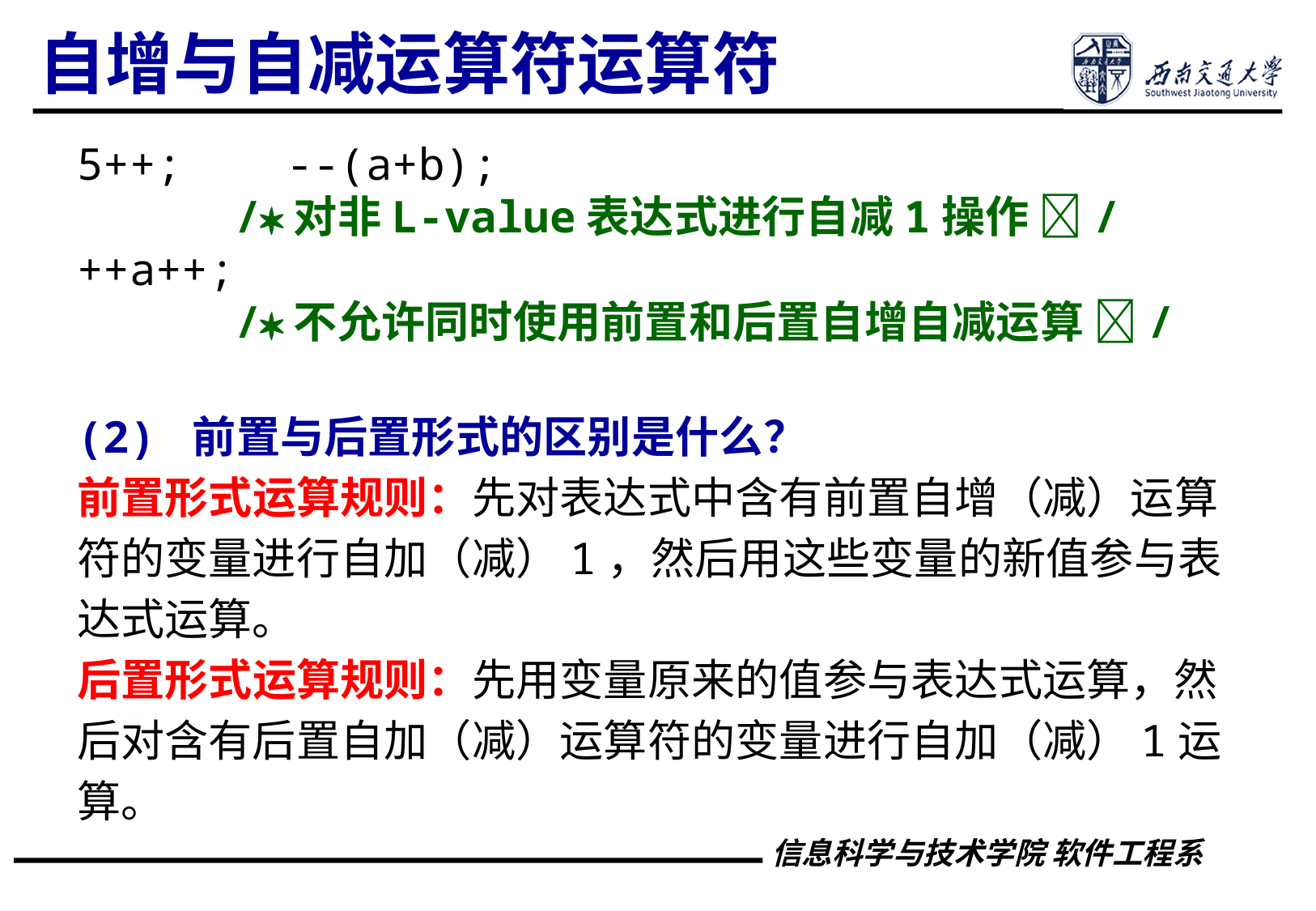

自增与自减运算符运算符
5++;    --(a+b);
      /∗对非L-value表达式进行自减1操作 ∗/
++a++;
      /∗不允许同时使用前置和后置自增自减运算 ∗/

(2) 前置与后置形式的区别是什么？
前置形式运算规则：先对表达式中含有前置自增（减）运算符的变量进行自加（减）1，然后用这些变量的新值参与表达式运算。
后置形式运算规则：先用变量原来的值参与表达式运算，然后对含有后置自加（减）运算符的变量进行自加（减）1运算。